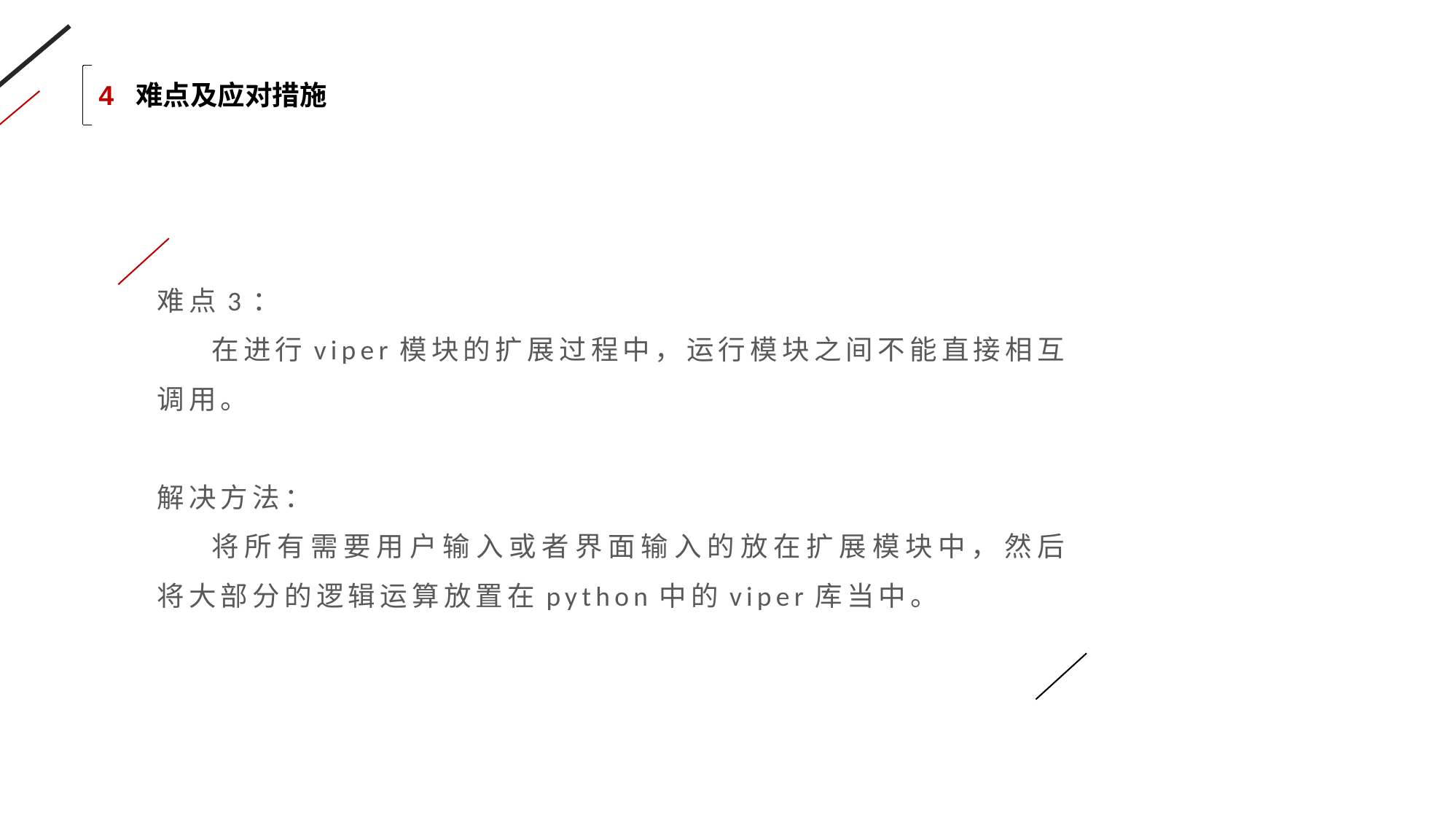

4  难点及应对措施

难点3：
在进行viper模块的扩展过程中，运行模块之间不能直接相互调用。

解决方法：
将所有需要用户输入或者界面输入的放在扩展模块中，然后将大部分的逻辑运算放置在python中的viper库当中。